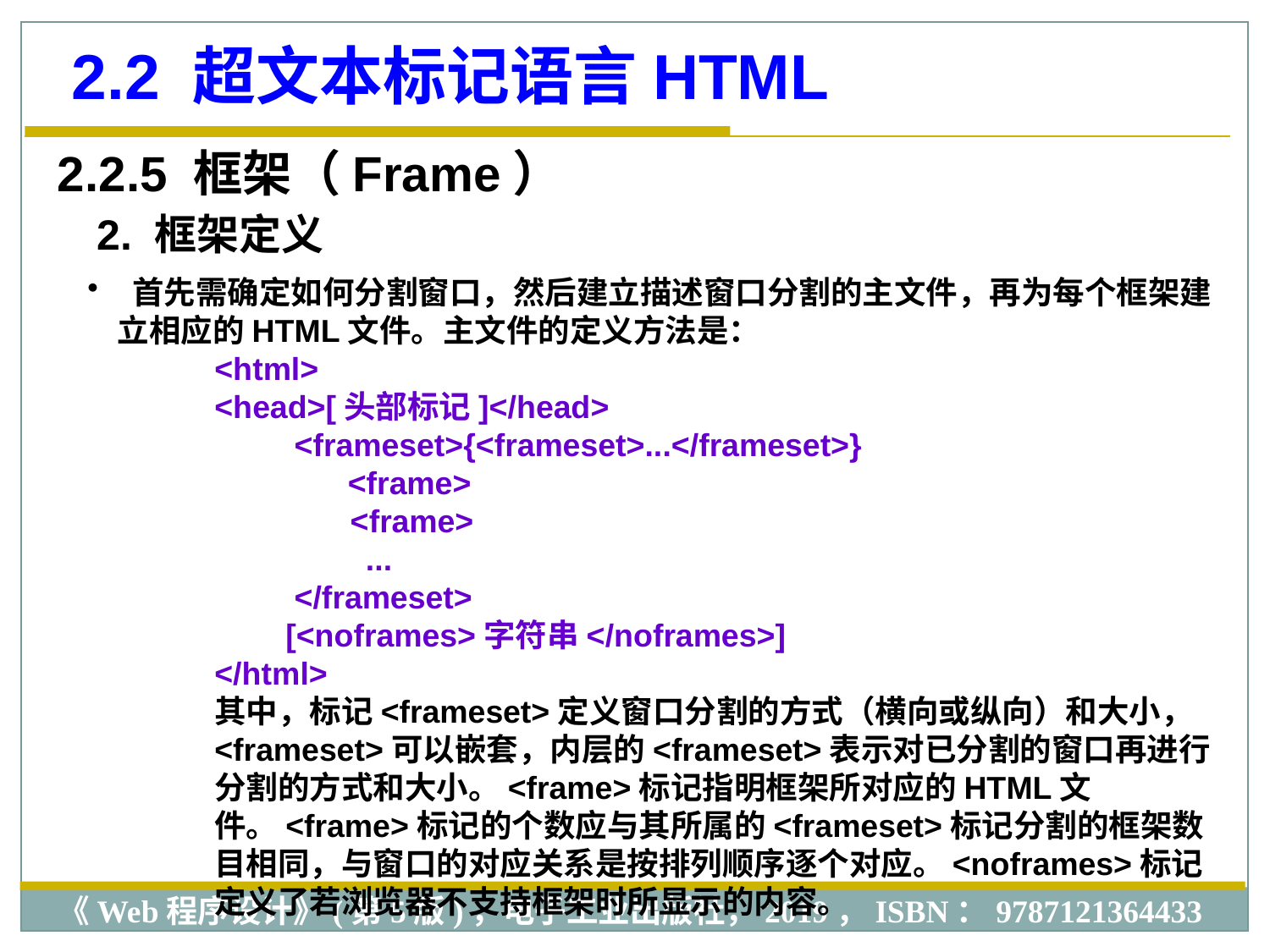

2.2 超文本标记语言HTML
2.2.5 框架（Frame）
2. 框架定义
 首先需确定如何分割窗口，然后建立描述窗口分割的主文件，再为每个框架建立相应的HTML文件。主文件的定义方法是：
<html>
<head>[头部标记]</head>
         <frameset>{<frameset>...</frameset>}
               <frame>
	 <frame>
                 ...
         </frameset>
        [<noframes>字符串</noframes>]
</html>
其中，标记<frameset>定义窗口分割的方式（横向或纵向）和大小，<frameset>可以嵌套，内层的<frameset>表示对已分割的窗口再进行分割的方式和大小。<frame>标记指明框架所对应的HTML文件。<frame>标记的个数应与其所属的<frameset>标记分割的框架数目相同，与窗口的对应关系是按排列顺序逐个对应。<noframes>标记定义了若浏览器不支持框架时所显示的内容。